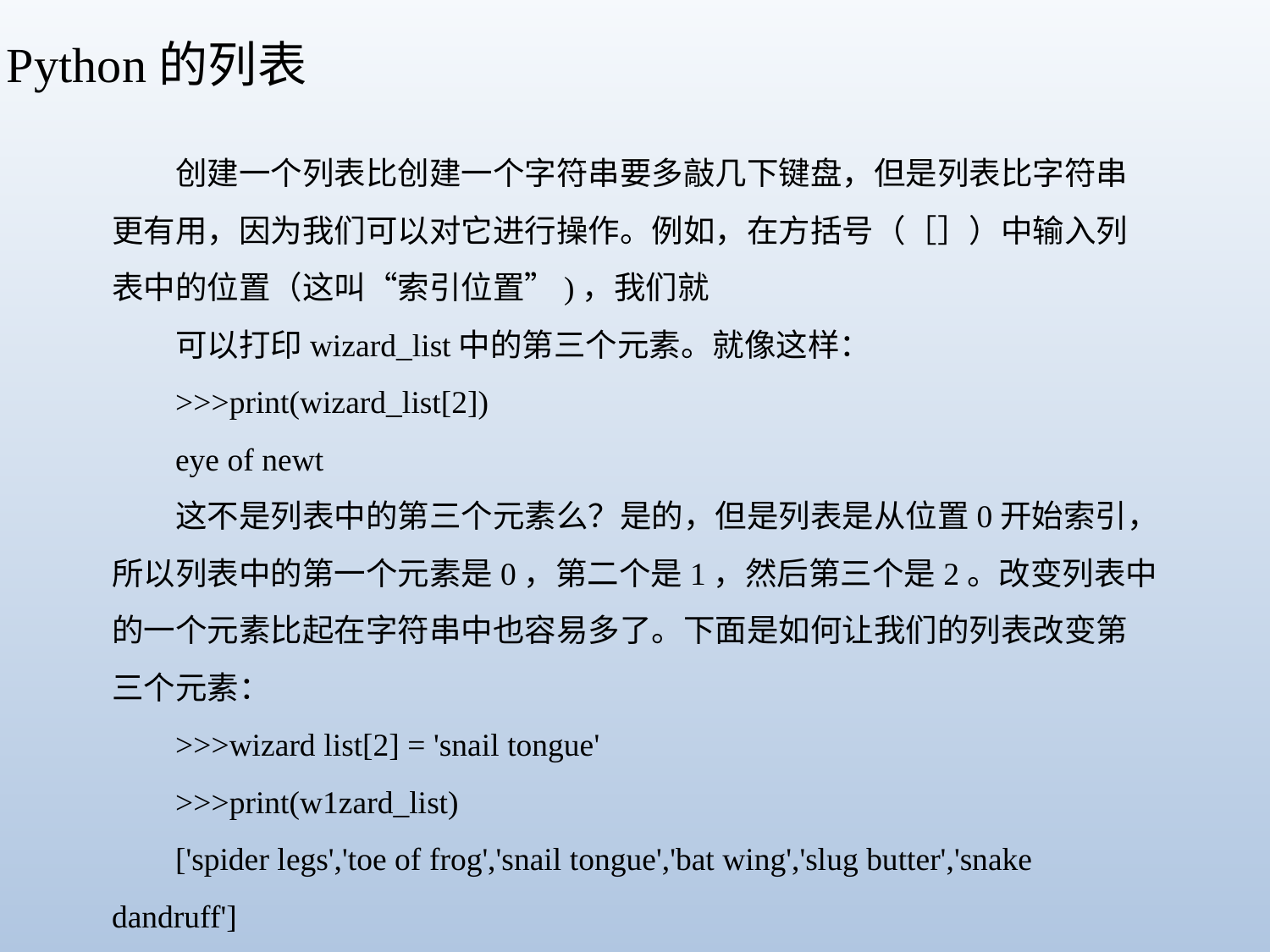

Python的列表
创建一个列表比创建一个字符串要多敲几下键盘，但是列表比字符串更有用，因为我们可以对它进行操作。例如，在方括号（［］）中输入列表中的位置（这叫“索引位置”)，我们就
可以打印wizard_list中的第三个元素。就像这样：
>>>print(wizard_list[2])
eye of newt
这不是列表中的第三个元素么？是的，但是列表是从位置0开始索引，所以列表中的第一个元素是0，第二个是1，然后第三个是2。改变列表中的一个元素比起在字符串中也容易多了。下面是如何让我们的列表改变第三个元素：
>>>wizard list[2] = 'snail tongue'
>>>print(w1zard_list)
['spider legs','toe of frog','snail tongue','bat wing','slug butter','snake dandruff']